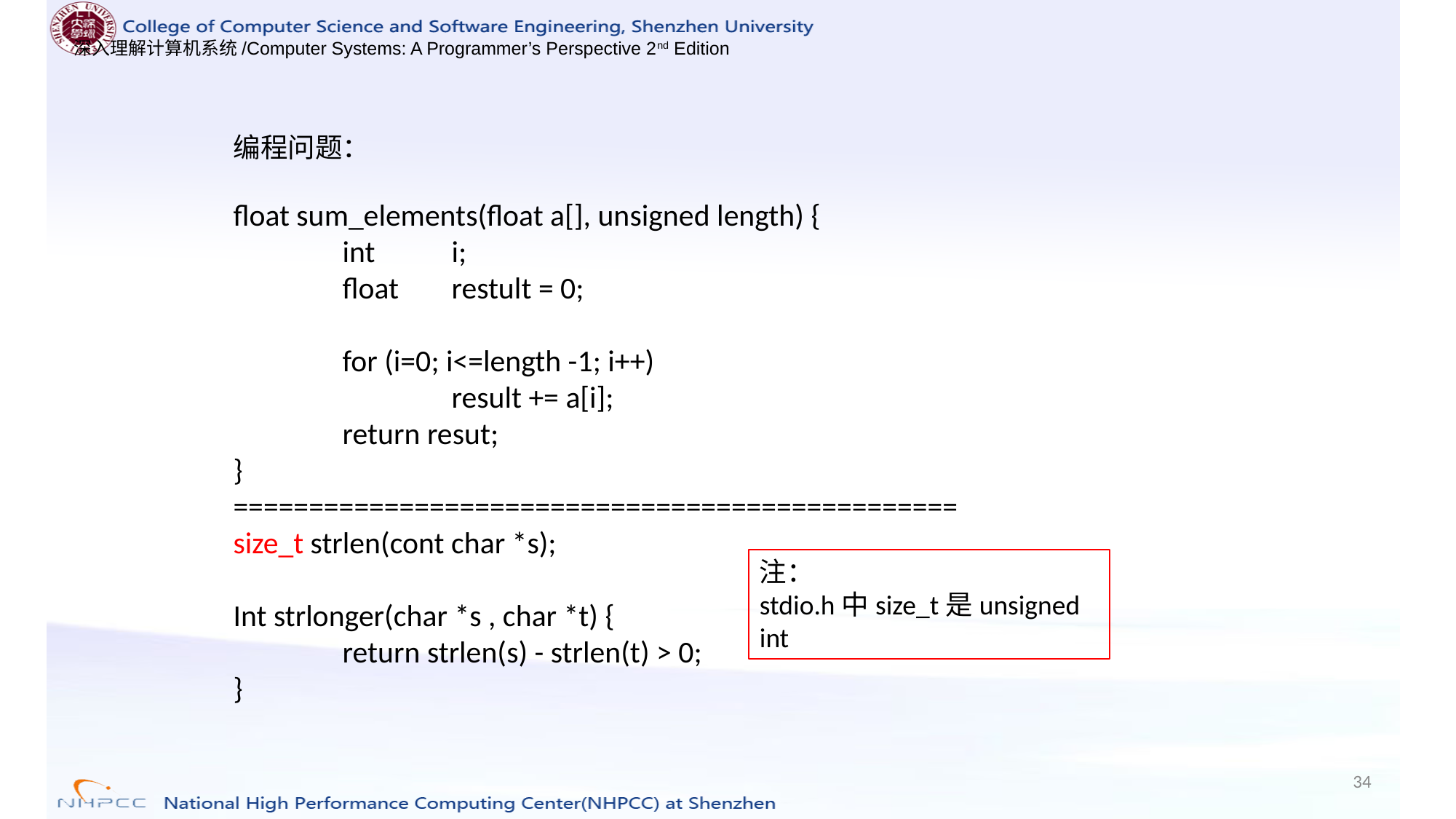

编程问题：

float sum_elements(float a[], unsigned length) {
	int	i;
	float 	restult = 0;

	for (i=0; i<=length -1; i++)
		result += a[i];
	return resut;
}
================================================
size_t strlen(cont char *s);

Int strlonger(char *s , char *t) {
	return strlen(s) - strlen(t) > 0;
}

注：
stdio.h中size_t是unsigned int
34